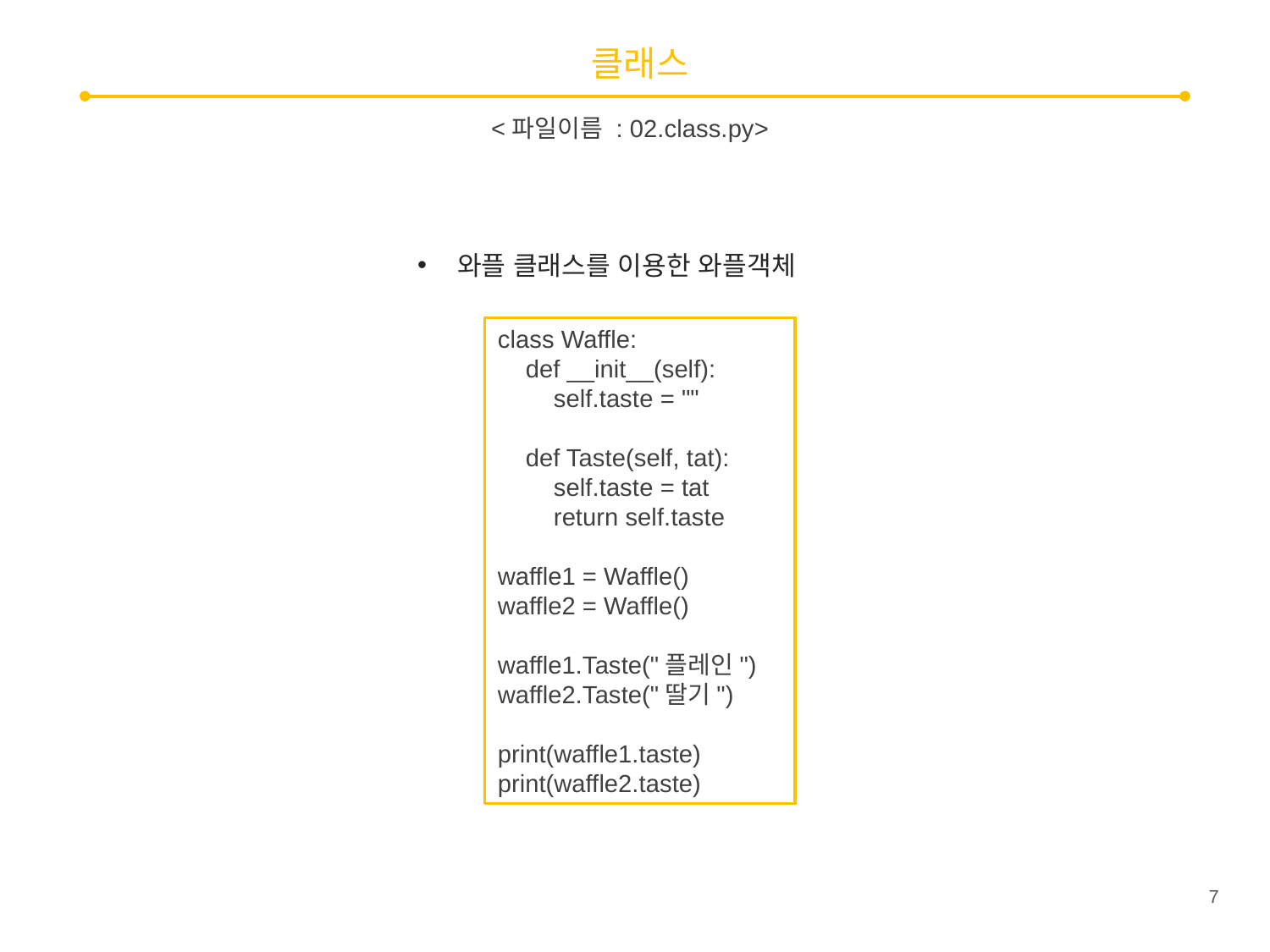

# 클래스
<파일이름 : 02.class.py>
와플 클래스를 이용한 와플객체
class Waffle:
    def __init__(self):
        self.taste = ""

    def Taste(self, tat):
        self.taste = tat
        return self.taste

waffle1 = Waffle()
waffle2 = Waffle()

waffle1.Taste("플레인")
waffle2.Taste("딸기")

print(waffle1.taste)
print(waffle2.taste)